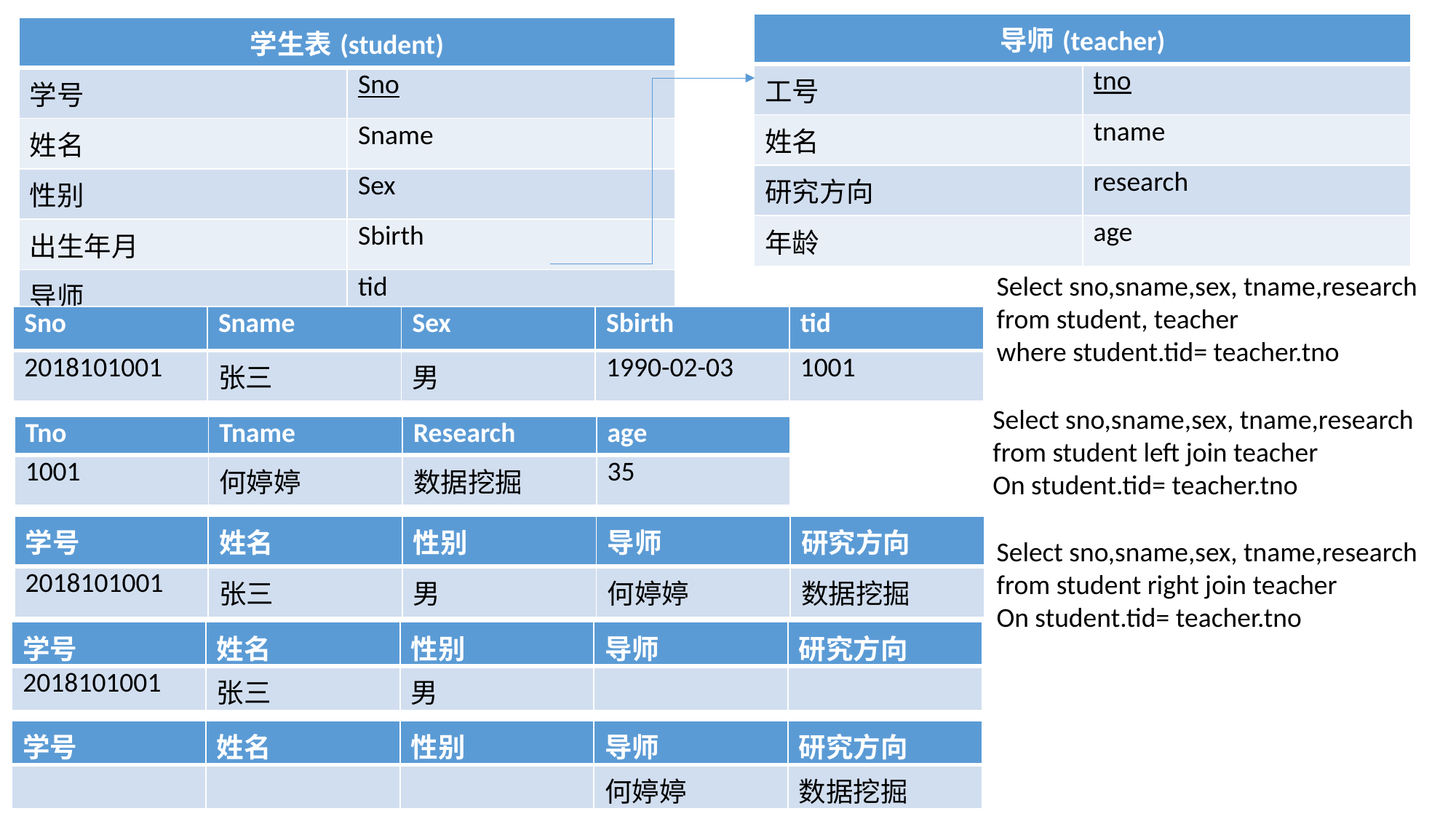

| 导师(teacher) |  |
| --- | --- |
| 工号 | tno |
| 姓名 | tname |
| 研究方向 | research |
| 年龄 | age |
| 学生表(student) |  |
| --- | --- |
| 学号 | Sno |
| 姓名 | Sname |
| 性别 | Sex |
| 出生年月 | Sbirth |
| 导师 | tid |
Select sno,sname,sex, tname,research
from student, teacher
where student.tid= teacher.tno
| Sno | Sname | Sex | Sbirth | tid |
| --- | --- | --- | --- | --- |
| 2018101001 | 张三 | 男 | 1990-02-03 | 1001 |
Select sno,sname,sex, tname,research
from student left join teacher
On student.tid= teacher.tno
| Tno | Tname | Research | age |
| --- | --- | --- | --- |
| 1001 | 何婷婷 | 数据挖掘 | 35 |
| 学号 | 姓名 | 性别 | 导师 | 研究方向 |
| --- | --- | --- | --- | --- |
| 2018101001 | 张三 | 男 | 何婷婷 | 数据挖掘 |
Select sno,sname,sex, tname,research
from student right join teacher
On student.tid= teacher.tno
| 学号 | 姓名 | 性别 | 导师 | 研究方向 |
| --- | --- | --- | --- | --- |
| 2018101001 | 张三 | 男 |  |  |
| 学号 | 姓名 | 性别 | 导师 | 研究方向 |
| --- | --- | --- | --- | --- |
|  |  |  | 何婷婷 | 数据挖掘 |